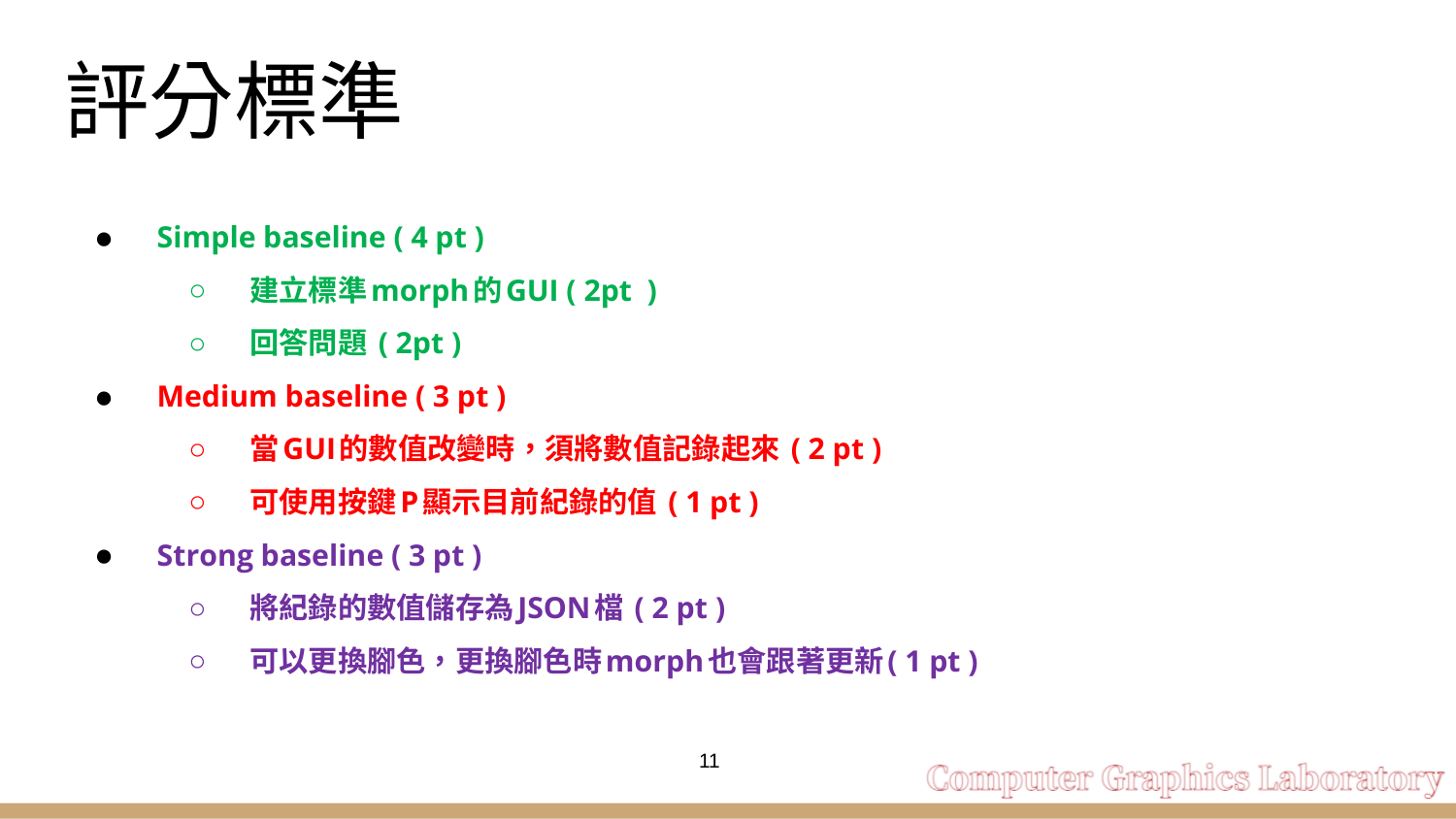

# 評分標準

Simple baseline ( 4 pt )
建立標準morph的GUI ( 2pt  )
回答問題 ( 2pt )
Medium baseline ( 3 pt )
當GUI的數值改變時，須將數值記錄起來 ( 2 pt )
可使用按鍵P顯示目前紀錄的值 ( 1 pt )
Strong baseline ( 3 pt )
將紀錄的數值儲存為JSON檔 ( 2 pt )
可以更換腳色，更換腳色時morph也會跟著更新( 1 pt )

11